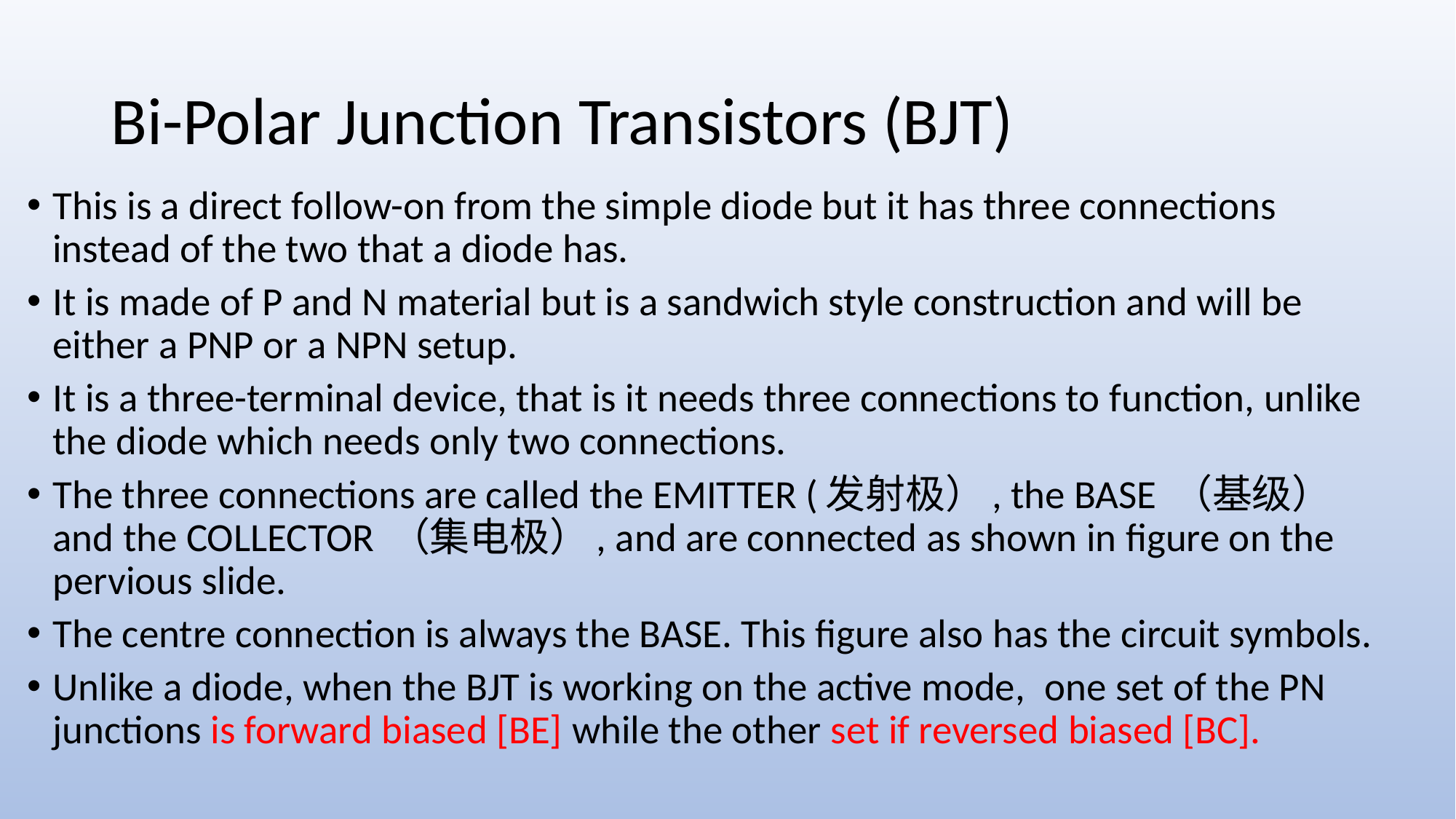

# Bi-Polar Junction Transistors (BJT)
This is a direct follow-on from the simple diode but it has three connections instead of the two that a diode has.
It is made of P and N material but is a sandwich style construction and will be either a PNP or a NPN setup.
It is a three-terminal device, that is it needs three connections to function, unlike the diode which needs only two connections.
The three connections are called the EMITTER (发射极）, the BASE （基级） and the COLLECTOR （集电极）, and are connected as shown in figure on the pervious slide.
The centre connection is always the BASE. This figure also has the circuit symbols.
Unlike a diode, when the BJT is working on the active mode,  one set of the PN junctions is forward biased [BE] while the other set if reversed biased [BC].